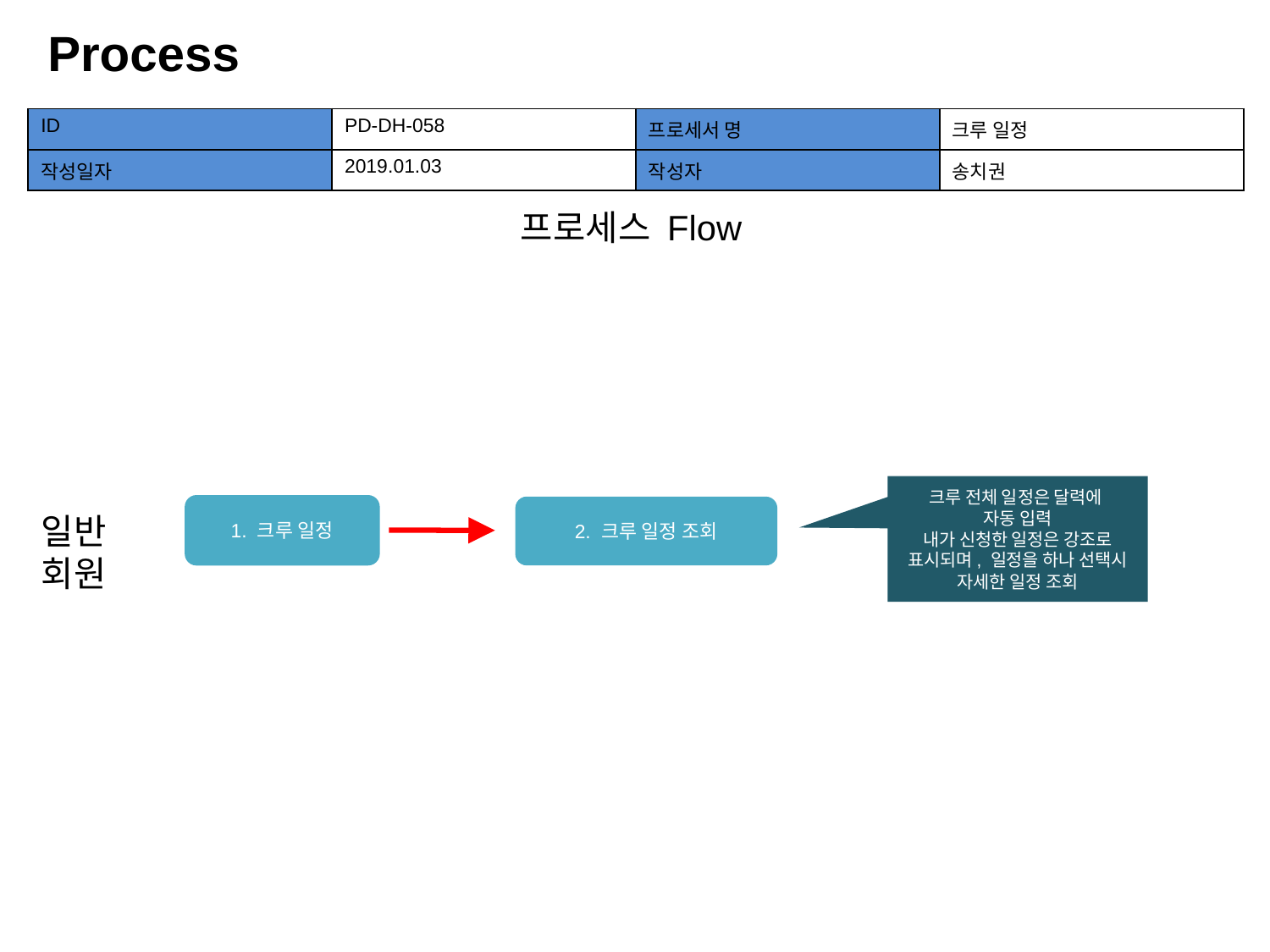

Process

| ID | PD-DH-058 | 프로세서 명 | 크루 일정 |
| --- | --- | --- | --- |
| 작성일자 | 2019.01.03 | 작성자 | 송치권 |
프로세스 Flow
크루 전체 일정은 달력에
자동 입력
내가 신청한 일정은 강조로 표시되며, 일정을 하나 선택시
자세한 일정 조회
1. 크루 일정
2. 크루 일정 조회
일반
회원